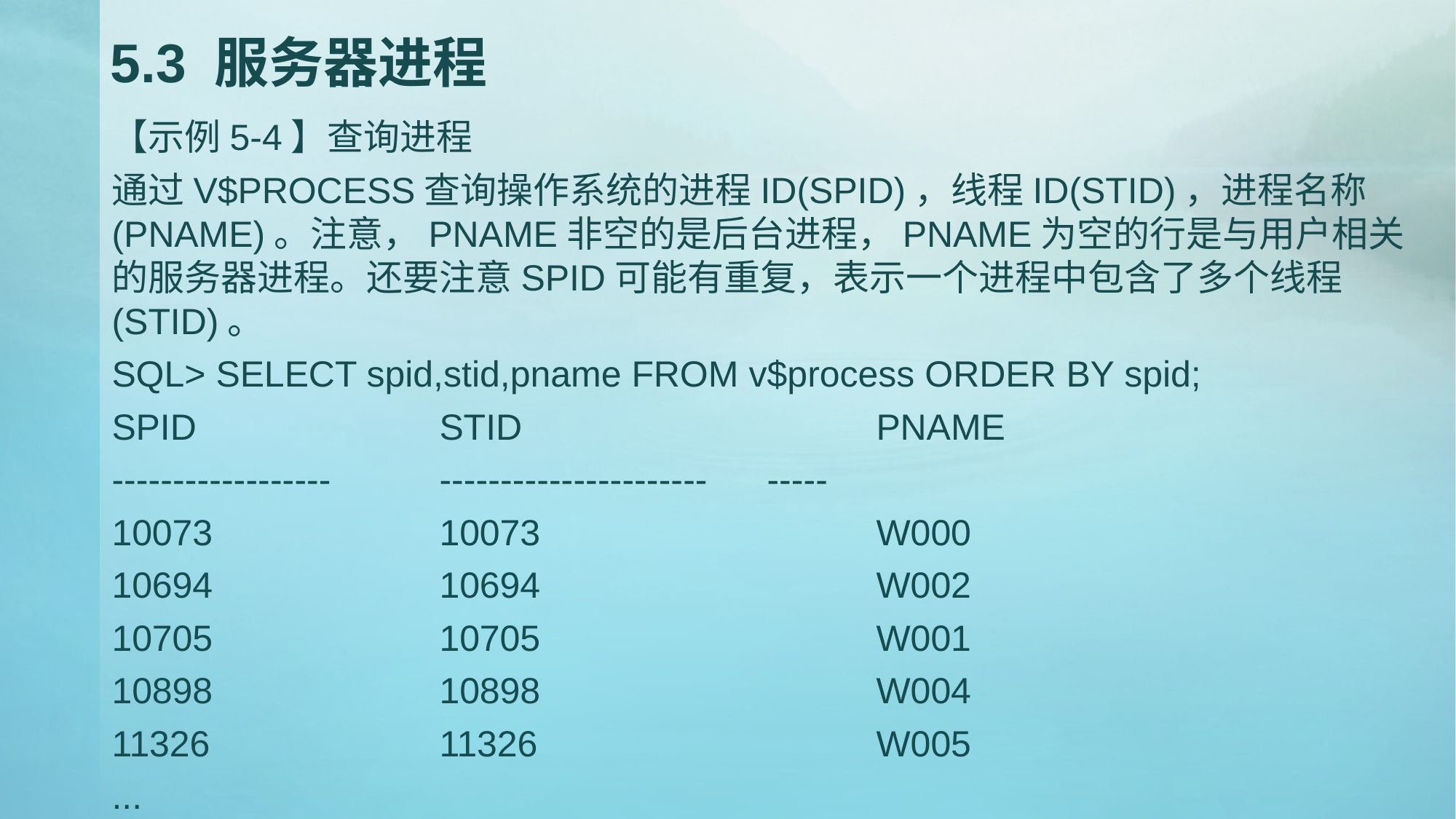

# 5.3 服务器进程
【示例5-4】查询进程
通过V$PROCESS查询操作系统的进程ID(SPID)，线程ID(STID)，进程名称(PNAME)。注意，PNAME非空的是后台进程，PNAME为空的行是与用户相关的服务器进程。还要注意SPID可能有重复，表示一个进程中包含了多个线程(STID)。
SQL> SELECT spid,stid,pname FROM v$process ORDER BY spid;
SPID			STID				PNAME
------------------	----------------------	-----
10073			10073				W000
10694			10694				W002
10705			10705				W001
10898			10898				W004
11326			11326				W005
...